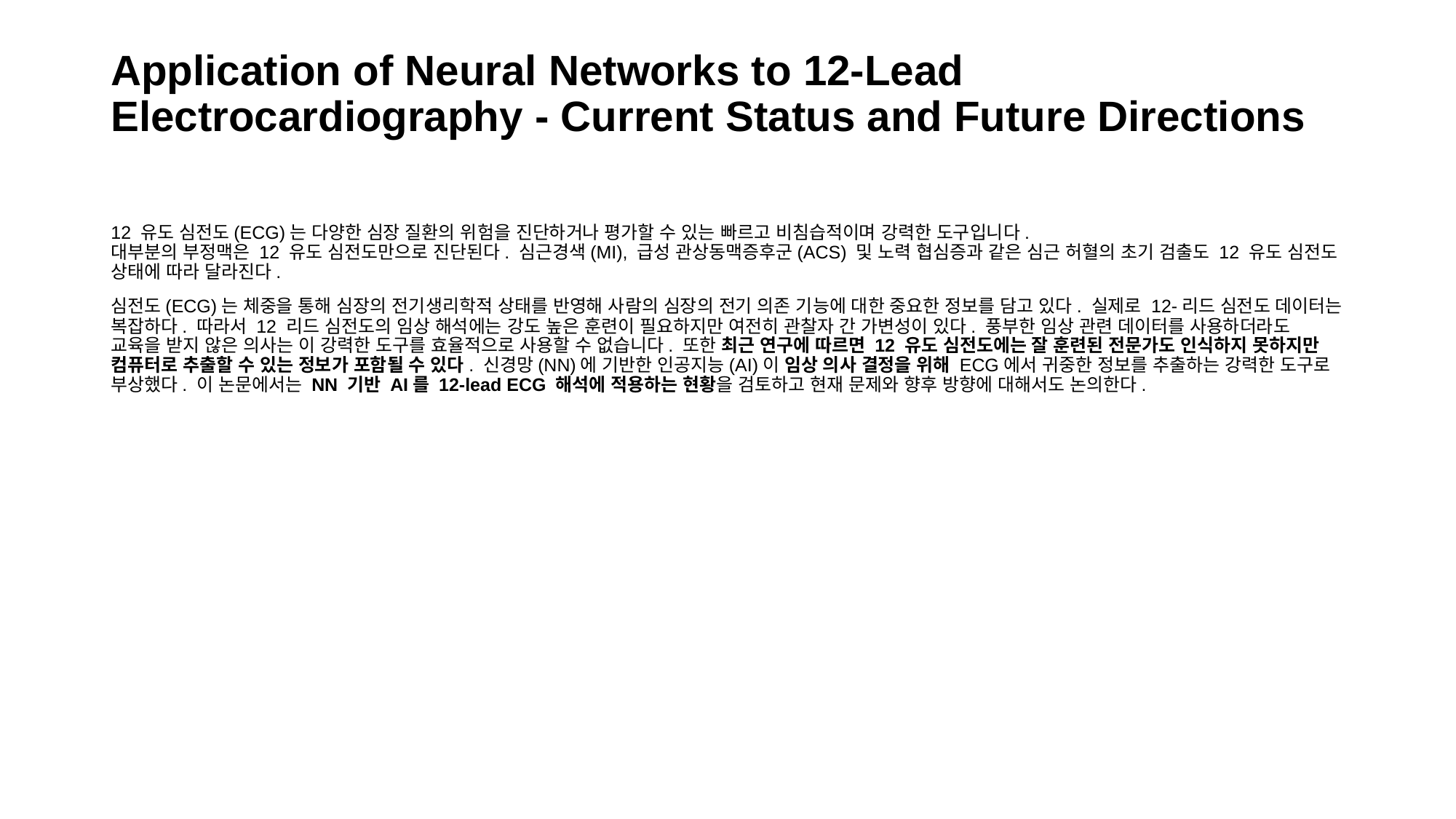

# Application of Neural Networks to 12-Lead Electrocardiography - Current Status and Future Directions

12 유도 심전도(ECG)는 다양한 심장 질환의 위험을 진단하거나 평가할 수 있는 빠르고 비침습적이며 강력한 도구입니다. 
대부분의 부정맥은 12 유도 심전도만으로 진단된다. 심근경색(MI), 급성 관상동맥증후군(ACS) 및 노력 협심증과 같은 심근 허혈의 초기 검출도 12 유도 심전도 상태에 따라 달라진다.
심전도(ECG)는 체중을 통해 심장의 전기생리학적 상태를 반영해 사람의 심장의 전기 의존 기능에 대한 중요한 정보를 담고 있다. 실제로 12-리드 심전도 데이터는 복잡하다. 따라서 12 리드 심전도의 임상 해석에는 강도 높은 훈련이 필요하지만 여전히 관찰자 간 가변성이 있다. 풍부한 임상 관련 데이터를 사용하더라도 교육을 받지 않은 의사는 이 강력한 도구를 효율적으로 사용할 수 없습니다. 또한 최근 연구에 따르면 12 유도 심전도에는 잘 훈련된 전문가도 인식하지 못하지만 컴퓨터로 추출할 수 있는 정보가 포함될 수 있다. 신경망(NN)에 기반한 인공지능(AI)이 임상 의사 결정을 위해 ECG에서 귀중한 정보를 추출하는 강력한 도구로 부상했다. 이 논문에서는 NN 기반 AI를 12-lead ECG 해석에 적용하는 현황을 검토하고 현재 문제와 향후 방향에 대해서도 논의한다.